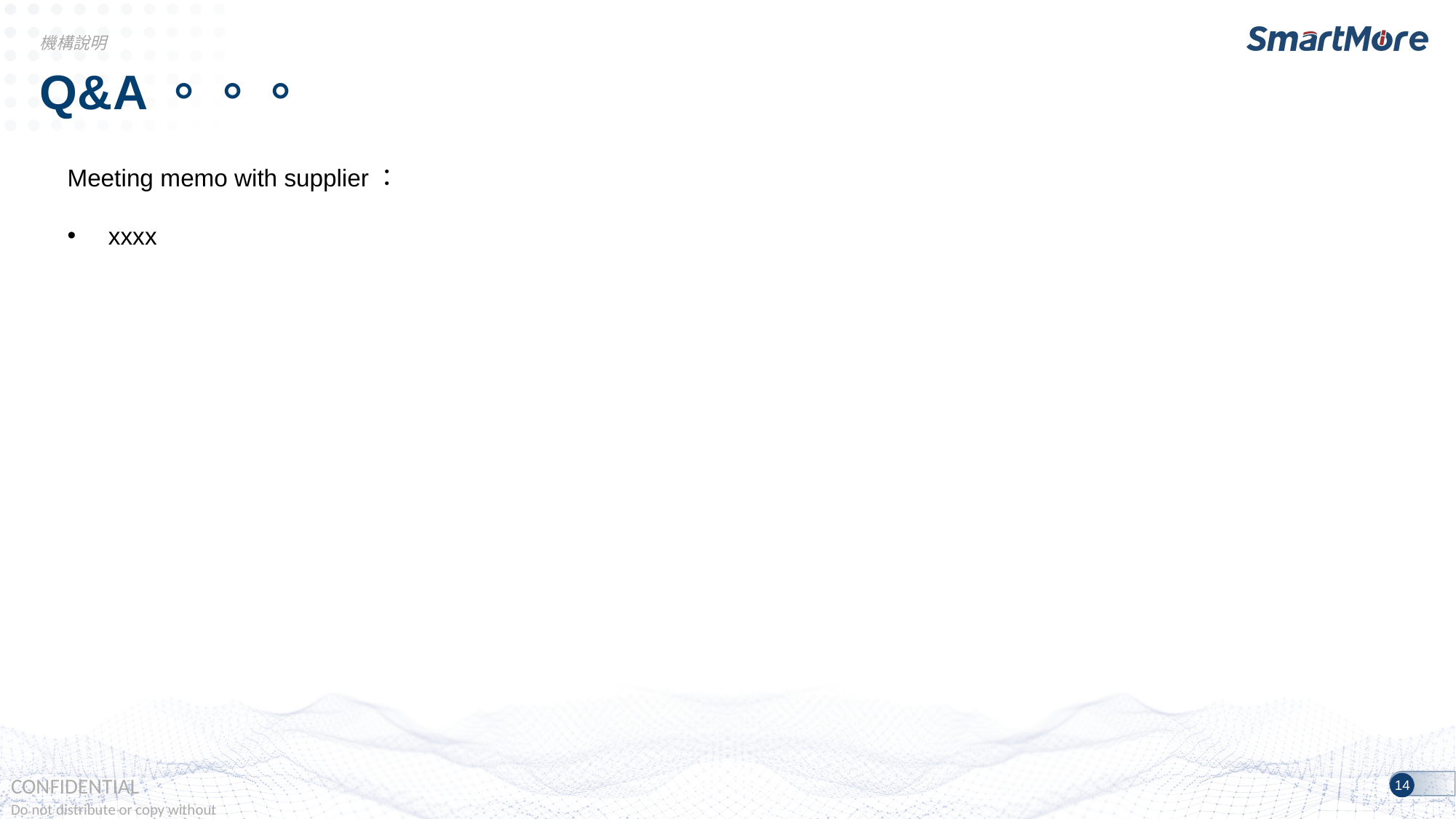

機構說明
Q&A。。。
Meeting memo with supplier：
xxxx